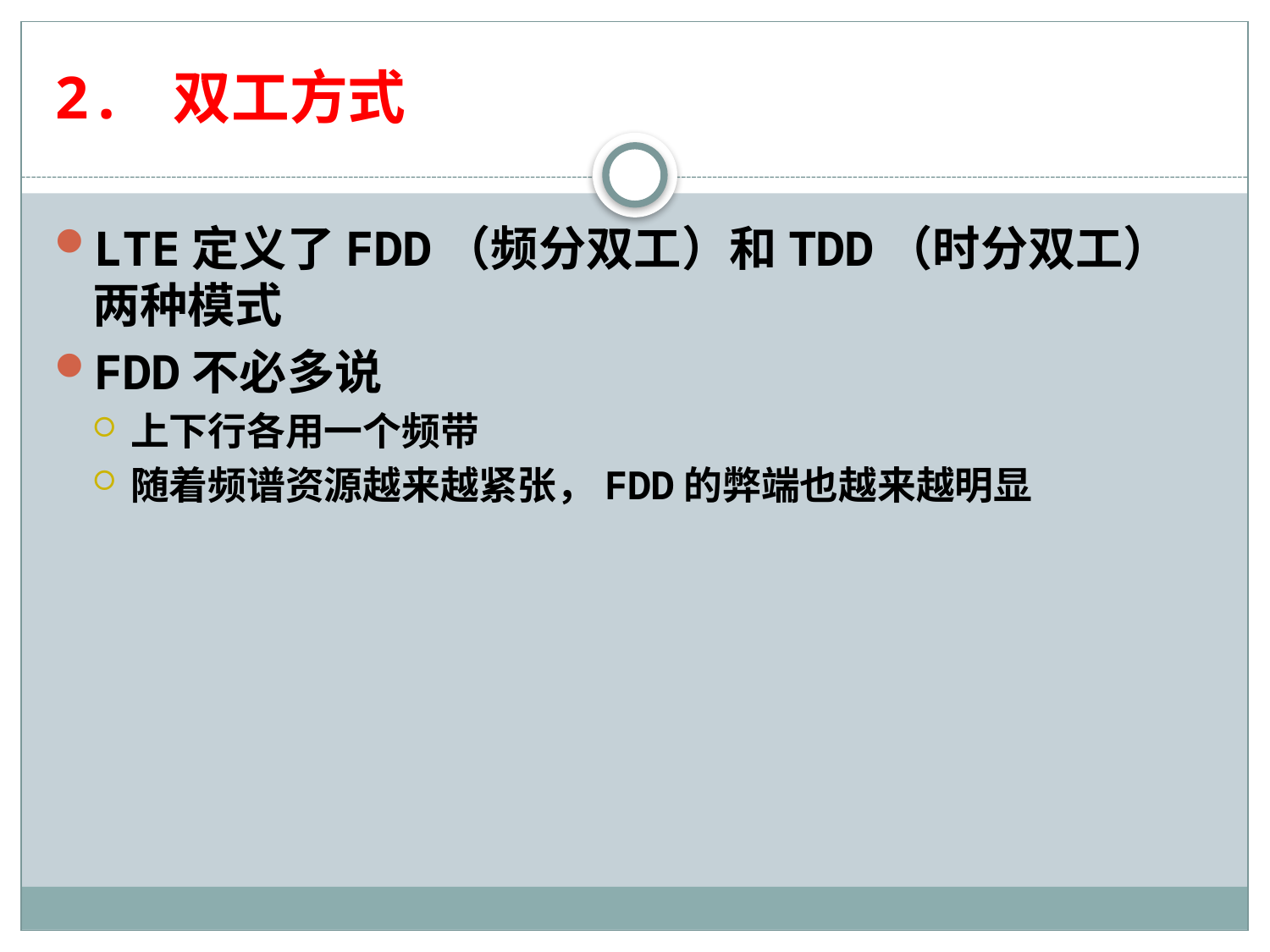

# 2. 双工方式
LTE定义了FDD（频分双工）和TDD（时分双工）两种模式
FDD不必多说
上下行各用一个频带
随着频谱资源越来越紧张，FDD的弊端也越来越明显